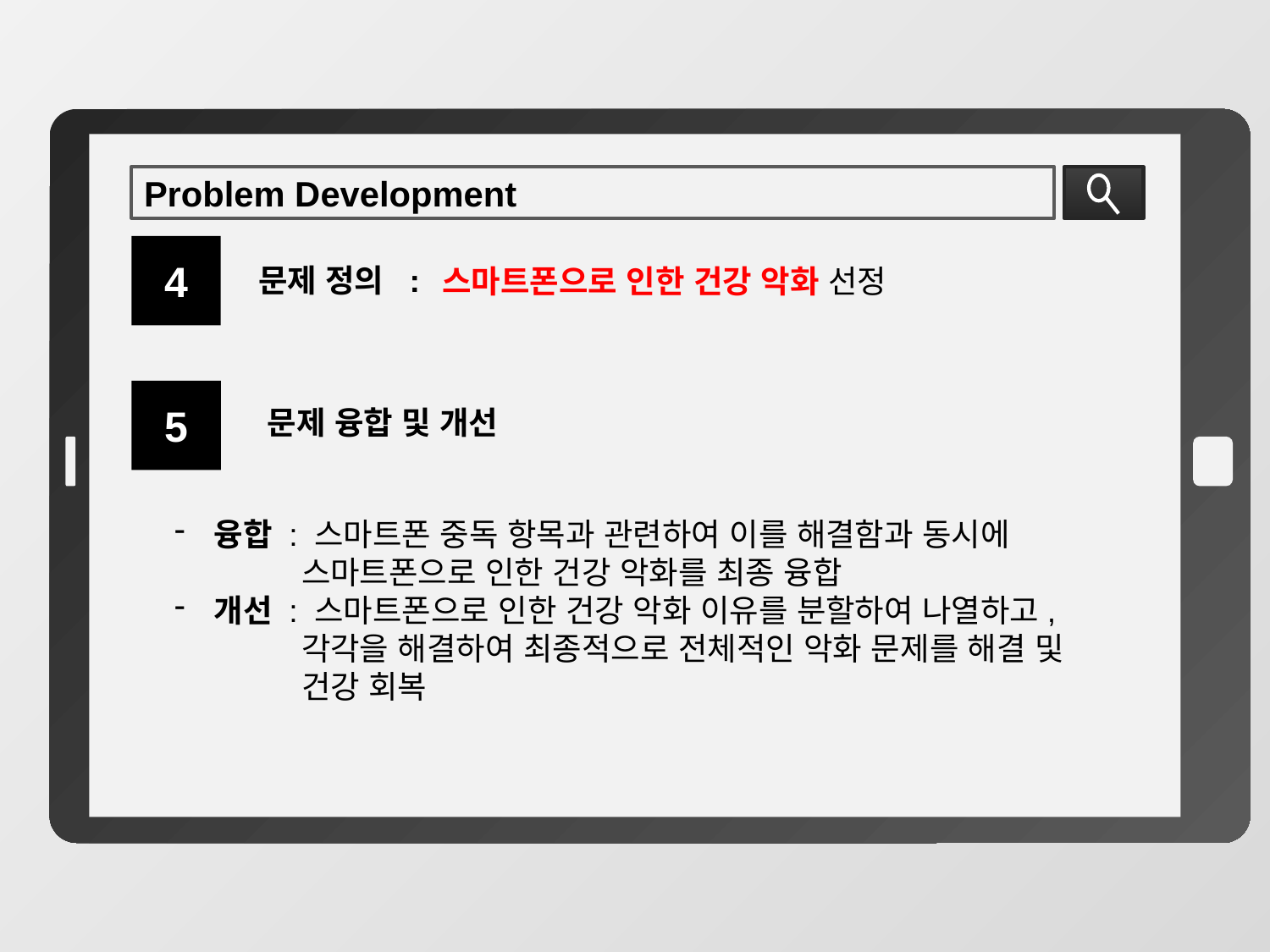

Problem Development

4
문제 정의  :
스마트폰으로 인한 건강 악화 선정
5
문제 융합 및 개선

융합 : 스마트폰 중독 항목과 관련하여 이를 해결함과 동시에
	스마트폰으로 인한 건강 악화를 최종 융합
개선 : 스마트폰으로 인한 건강 악화 이유를 분할하여 나열하고,
	각각을 해결하여 최종적으로 전체적인 악화 문제를 해결 및
	건강 회복